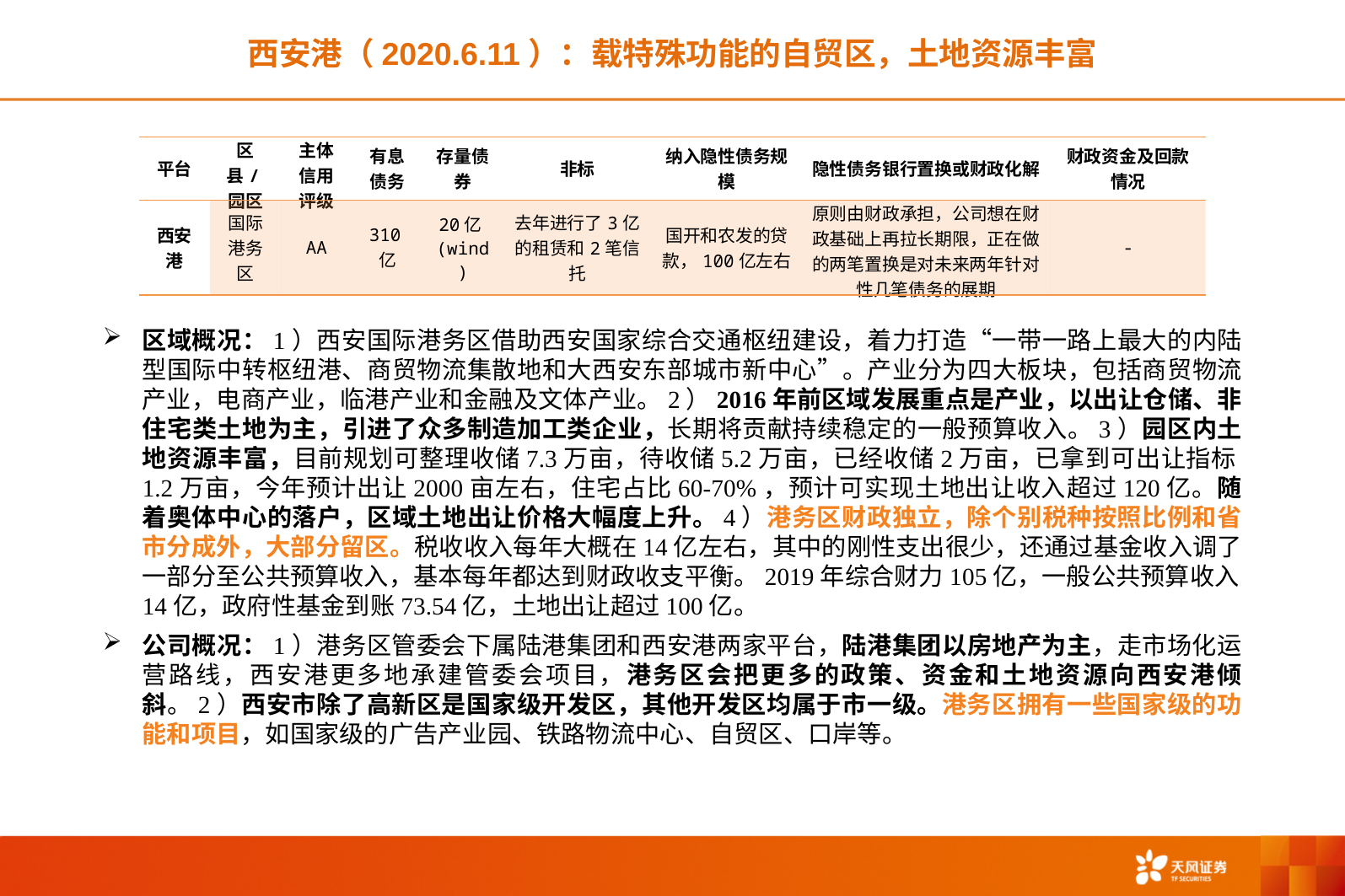

西安港（2020.6.11）：载特殊功能的自贸区，土地资源丰富
| 平台 | 区县/园区 | 主体信用评级 | 有息债务 | 存量债券 | 非标 | 纳入隐性债务规模 | 隐性债务银行置换或财政化解 | 财政资金及回款情况 |
| --- | --- | --- | --- | --- | --- | --- | --- | --- |
| 西安港 | 国际港务区 | AA | 310亿 | 20亿(wind) | 去年进行了3亿的租赁和2笔信托 | 国开和农发的贷款，100亿左右 | 原则由财政承担，公司想在财政基础上再拉长期限，正在做的两笔置换是对未来两年针对性几笔债务的展期 | - |
区域概况：1）西安国际港务区借助西安国家综合交通枢纽建设，着力打造“一带一路上最大的内陆型国际中转枢纽港、商贸物流集散地和大西安东部城市新中心”。产业分为四大板块，包括商贸物流产业，电商产业，临港产业和金融及文体产业。2）2016年前区域发展重点是产业，以出让仓储、非住宅类土地为主，引进了众多制造加工类企业，长期将贡献持续稳定的一般预算收入。3）园区内土地资源丰富，目前规划可整理收储7.3万亩，待收储5.2万亩，已经收储2万亩，已拿到可出让指标1.2万亩，今年预计出让2000亩左右，住宅占比60-70%，预计可实现土地出让收入超过120亿。随着奥体中心的落户，区域土地出让价格大幅度上升。4）港务区财政独立，除个别税种按照比例和省市分成外，大部分留区。税收收入每年大概在14亿左右，其中的刚性支出很少，还通过基金收入调了一部分至公共预算收入，基本每年都达到财政收支平衡。2019年综合财力105亿，一般公共预算收入14亿，政府性基金到账73.54亿，土地出让超过100亿。
公司概况：1）港务区管委会下属陆港集团和西安港两家平台，陆港集团以房地产为主，走市场化运营路线，西安港更多地承建管委会项目，港务区会把更多的政策、资金和土地资源向西安港倾斜。2）西安市除了高新区是国家级开发区，其他开发区均属于市一级。港务区拥有一些国家级的功能和项目，如国家级的广告产业园、铁路物流中心、自贸区、口岸等。
19